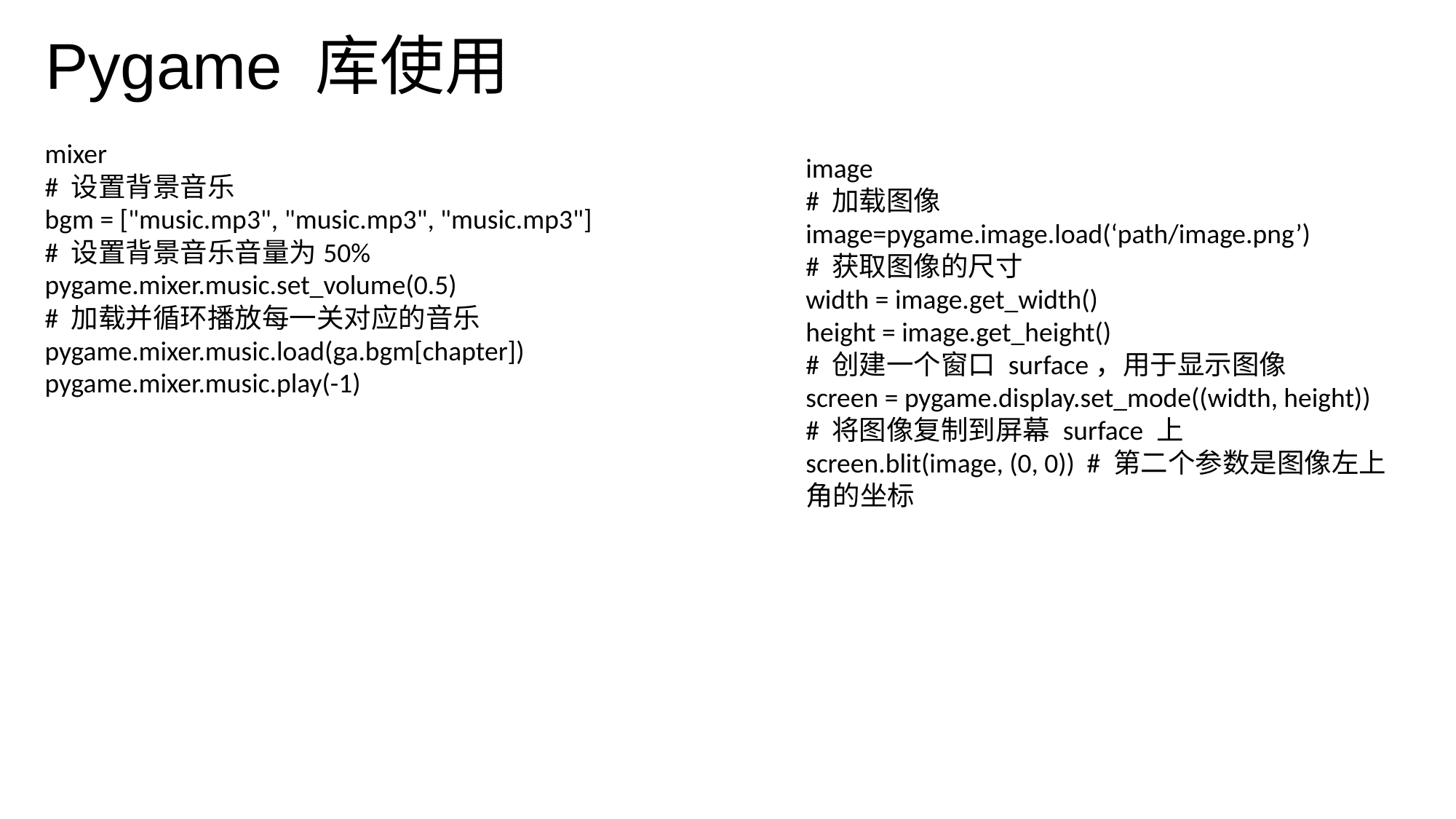

# Pygame 库使用
mixer
# 设置背景音乐 bgm = ["music.mp3", "music.mp3", "music.mp3"] # 设置背景音乐音量为50%
pygame.mixer.music.set_volume(0.5)
# 加载并循环播放每一关对应的音乐
pygame.mixer.music.load(ga.bgm[chapter])
pygame.mixer.music.play(-1)

image
# 加载图像
image=pygame.image.load(‘path/image.png’)
# 获取图像的尺寸
width = image.get_width()
height = image.get_height()
# 创建一个窗口 surface，用于显示图像
screen = pygame.display.set_mode((width, height))
# 将图像复制到屏幕 surface 上
screen.blit(image, (0, 0))  # 第二个参数是图像左上角的坐标